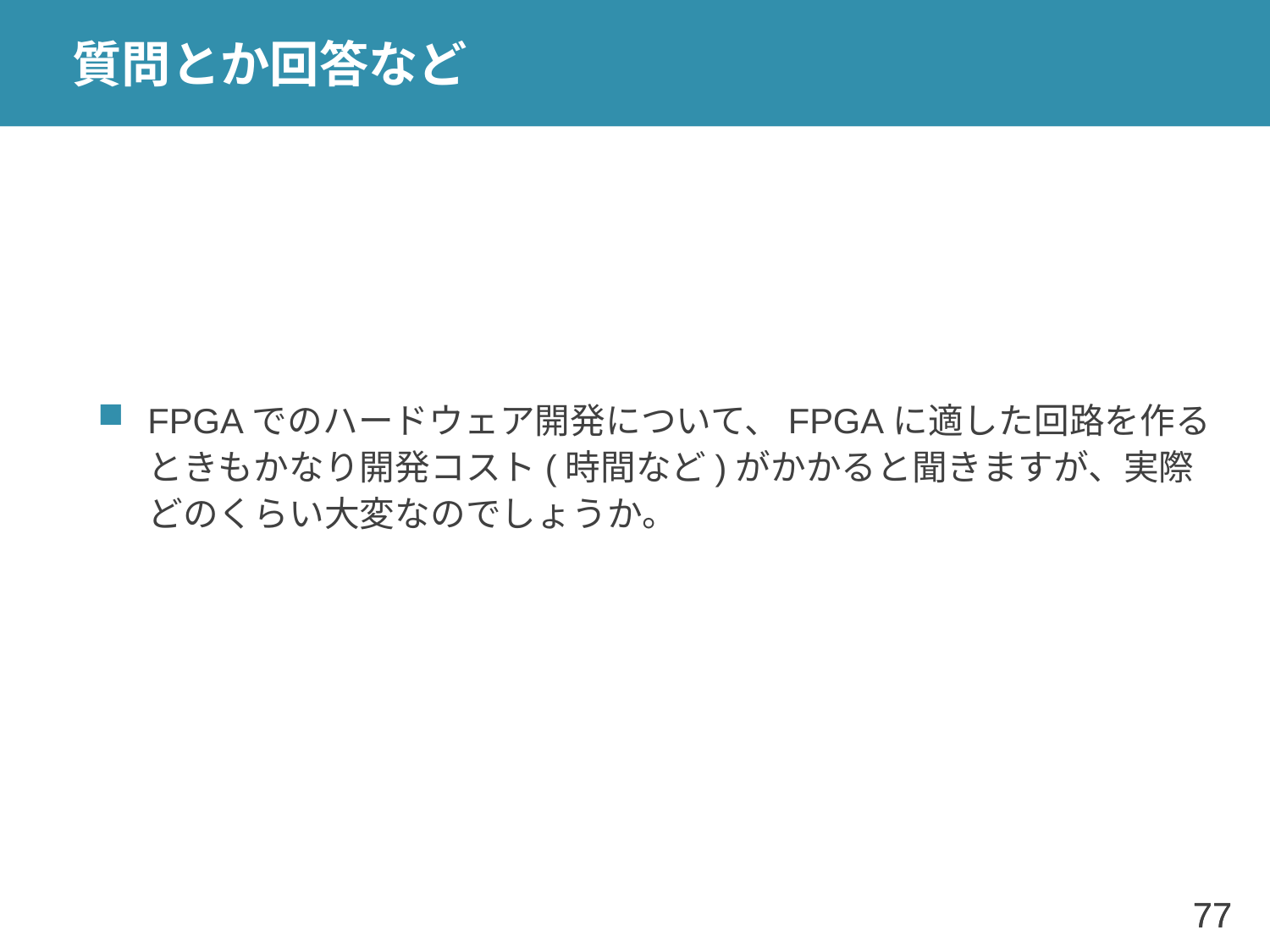

# 質問とか回答など
FPGAでのハードウェア開発について、FPGAに適した回路を作るときもかなり開発コスト(時間など)がかかると聞きますが、実際どのくらい大変なのでしょうか。